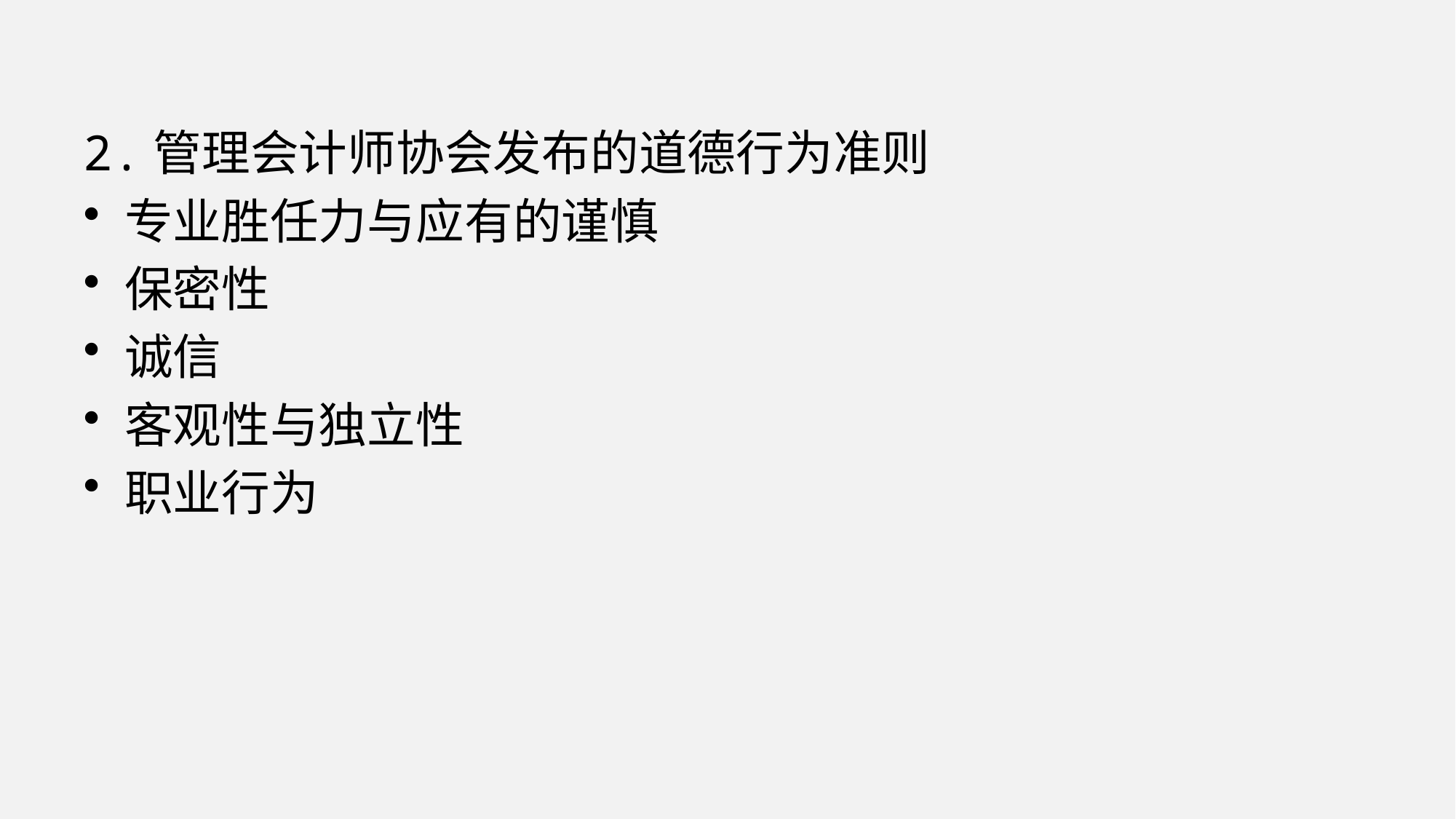

2.管理会计师协会发布的道德行为准则
专业胜任力与应有的谨慎
保密性
诚信
客观性与独立性
职业行为